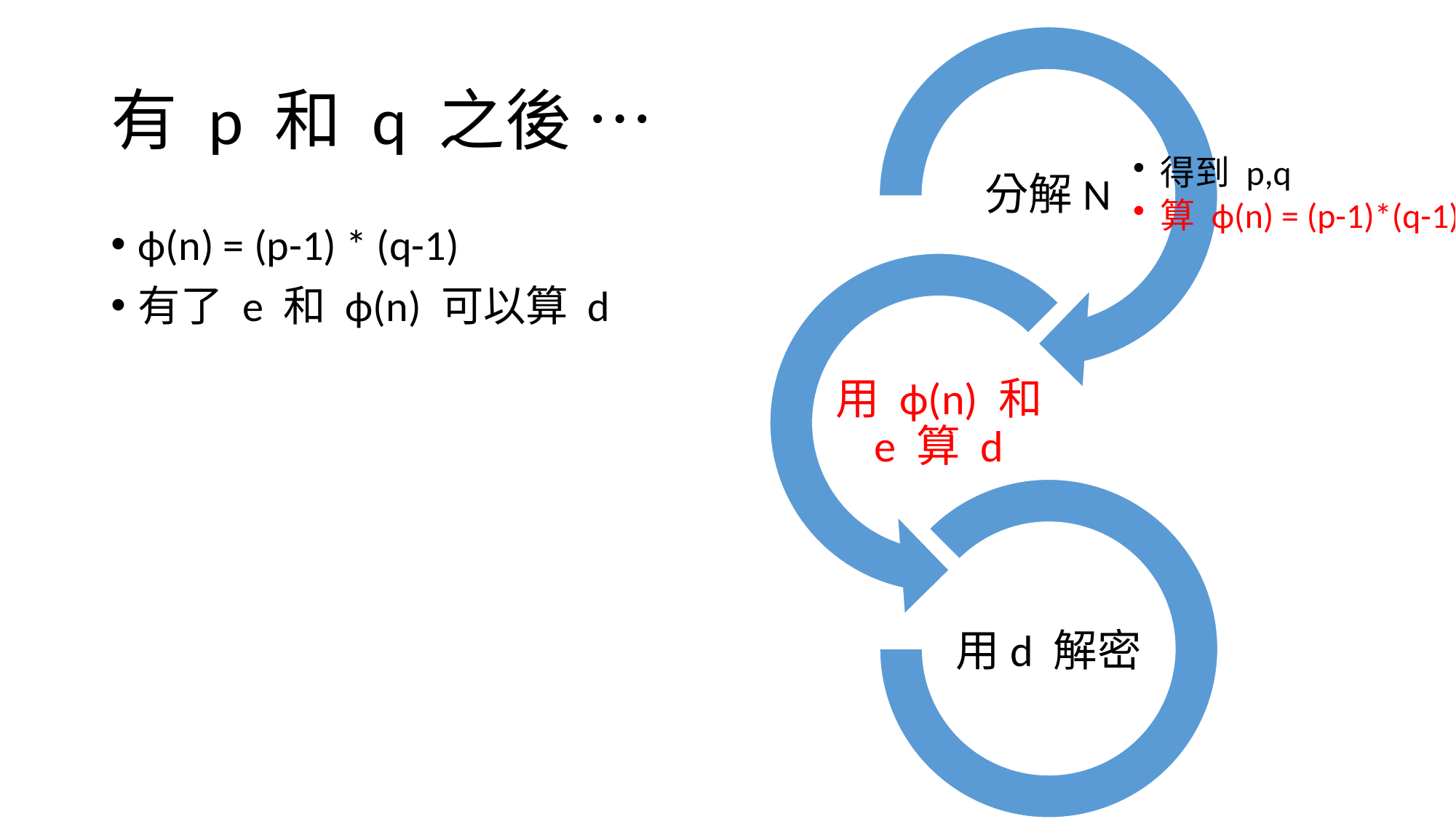

得到 p,q
算 ϕ(n) = (p-1)*(q-1)
分解N
用 ϕ(n) 和 e 算 d
用d 解密
# 有 p 和 q 之後 …
ϕ(n) = (p-1) * (q-1)
有了 e 和 ϕ(n) 可以算 d